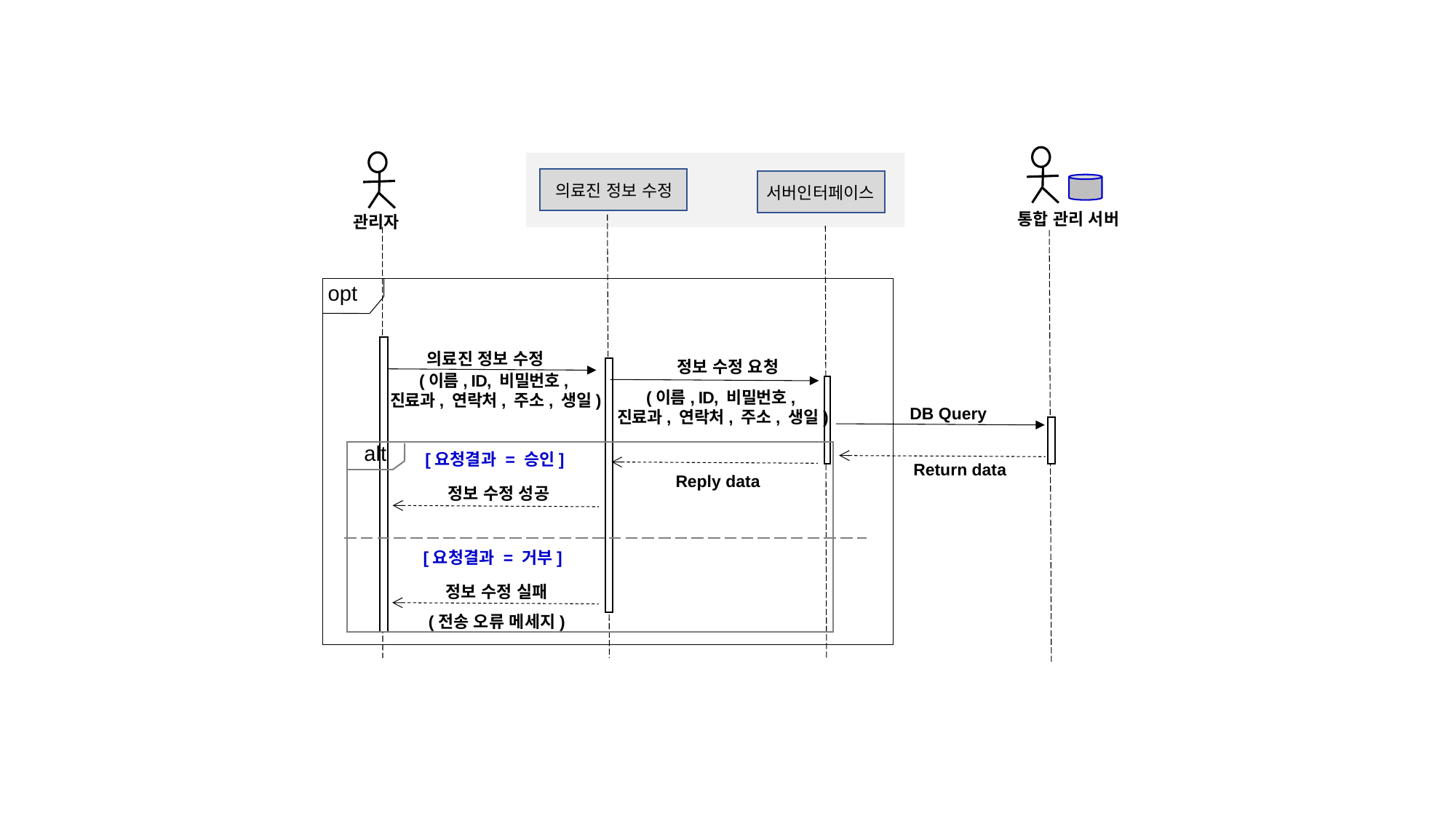

의료진 정보 수정
서버인터페이스
통합 관리 서버
관리자
opt

 의료진 정보 수정
정보 수정 요청

(이름, ID, 비밀번호,
진료과, 연락처, 주소, 생일)

(이름, ID, 비밀번호,
진료과, 연락처, 주소, 생일)
DB Query

alt

[요청결과 = 승인]
Return data
Reply data
정보 수정 성공

[요청결과 = 거부]
정보 수정 실패
(전송 오류 메세지)